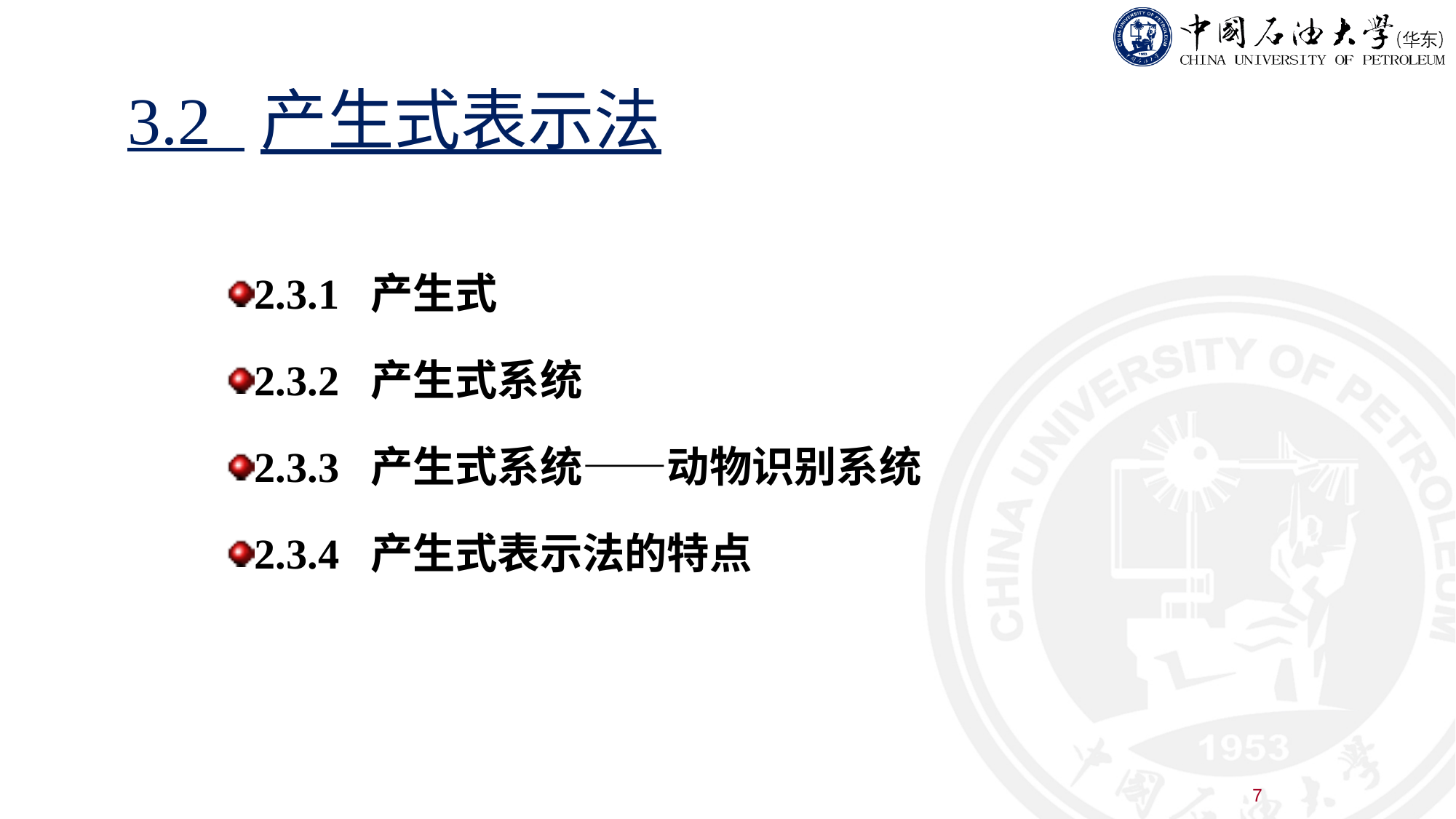

# 3.2  产生式表示法
2.3.1  产生式
2.3.2  产生式系统
2.3.3  产生式系统——动物识别系统
2.3.4  产生式表示法的特点
7